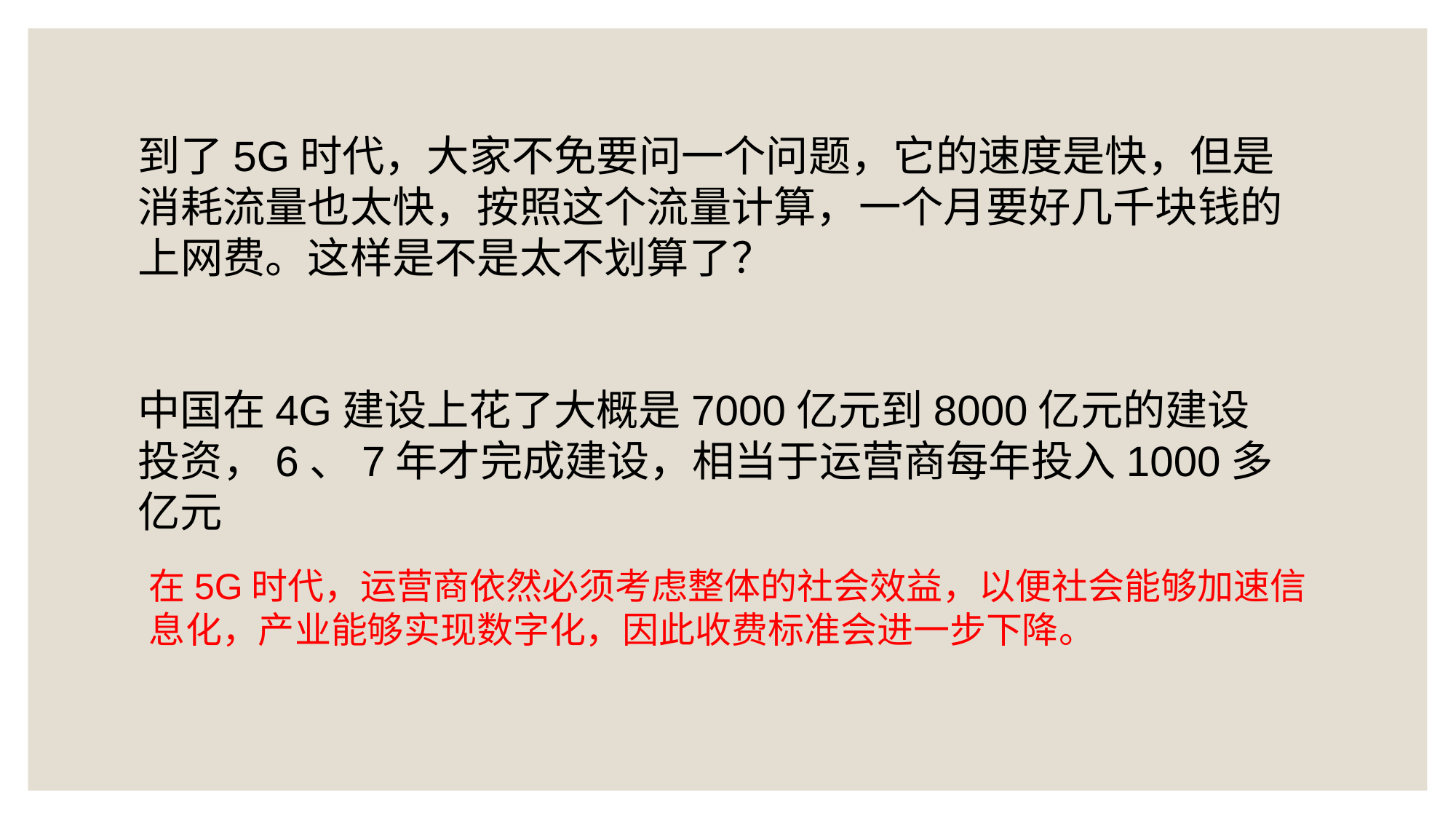

到了5G时代，大家不免要问一个问题，它的速度是快，但是消耗流量也太快，按照这个流量计算，一个月要好几千块钱的上网费。这样是不是太不划算了？
中国在4G建设上花了大概是7000亿元到8000亿元的建设投资，6、7年才完成建设，相当于运营商每年投入1000多亿元
在5G时代，运营商依然必须考虑整体的社会效益，以便社会能够加速信息化，产业能够实现数字化，因此收费标准会进一步下降。